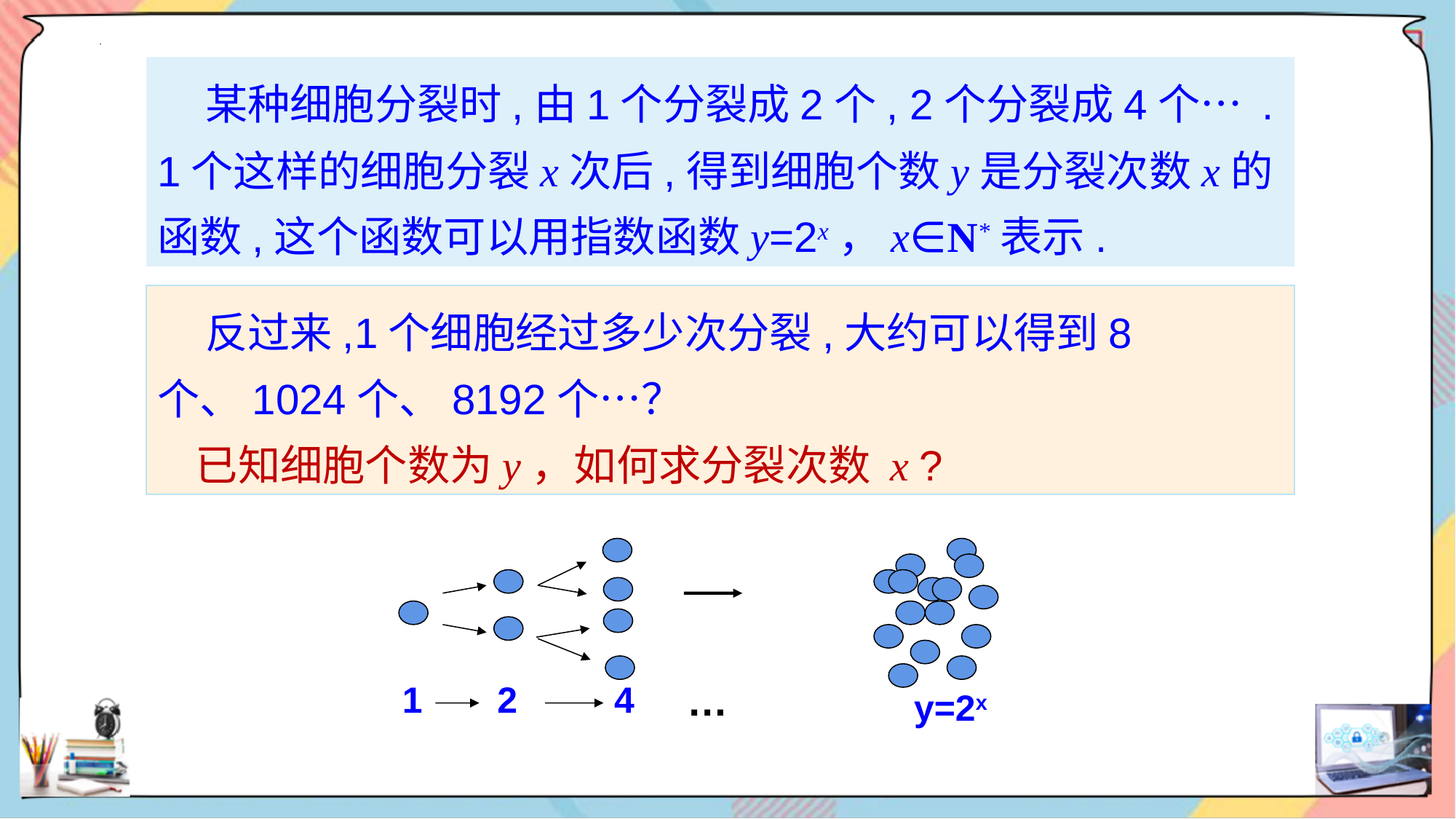

某种细胞分裂时,由1个分裂成2个, 2个分裂成4个… .
1个这样的细胞分裂x次后,得到细胞个数y是分裂次数x的函数,这个函数可以用指数函数y=2x，x∈N*表示.
    反过来,1个细胞经过多少次分裂,大约可以得到8个、1024个、8192个…？
   已知细胞个数为y，如何求分裂次数 x ?

…
1
2
4
y=2x